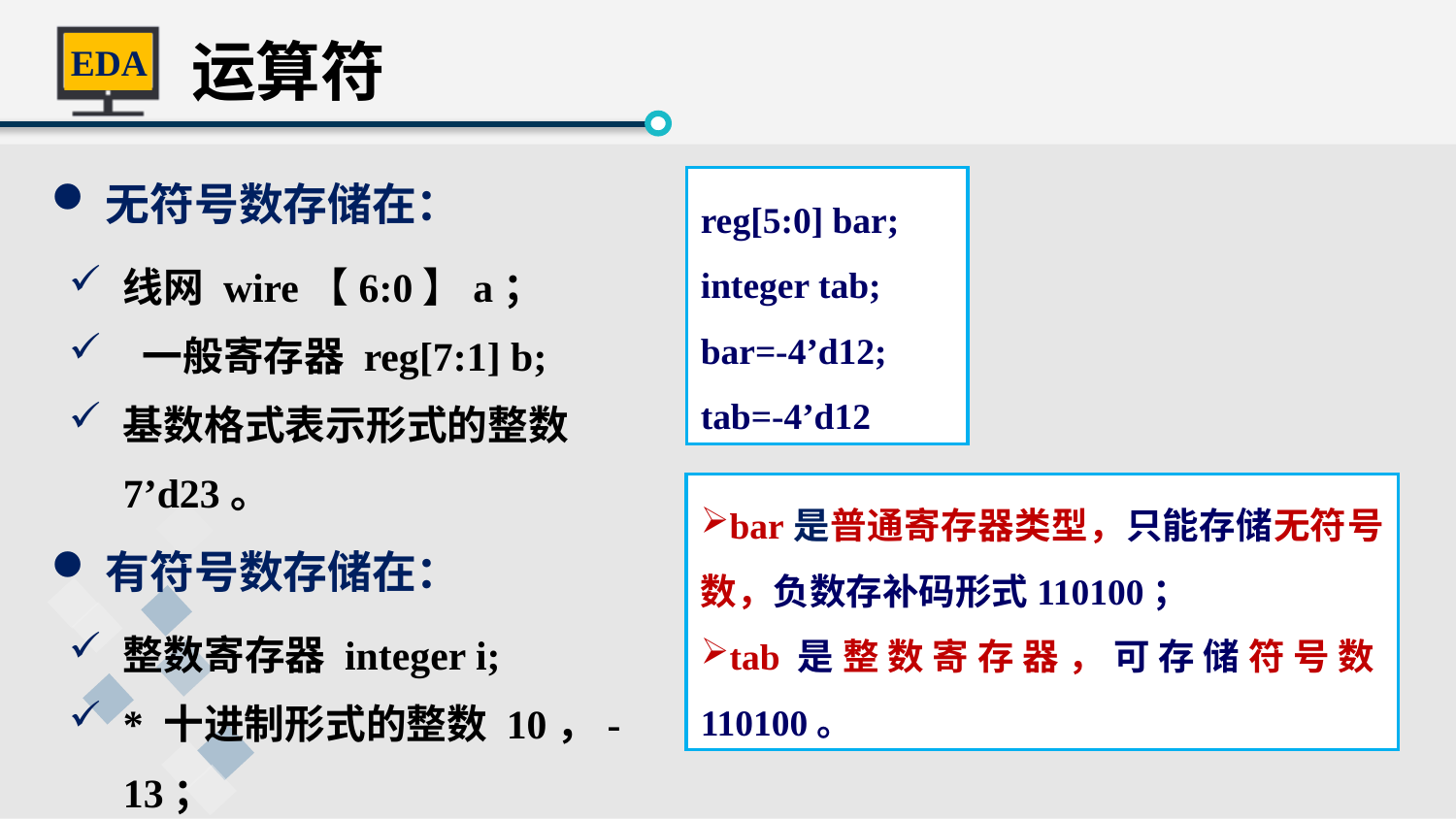

运算符
无符号数存储在：
线网 wire【6:0】a；
 一般寄存器 reg[7:1] b;
基数格式表示形式的整数7’d23。
有符号数存储在：
整数寄存器 integer i;
* 十进制形式的整数 10，-13；
signed定义的变量。
reg[5:0] bar;
integer tab;
bar=-4’d12;
tab=-4’d12
bar是普通寄存器类型，只能存储无符号数，负数存补码形式110100；
tab是整数寄存器，可存储符号数110100。